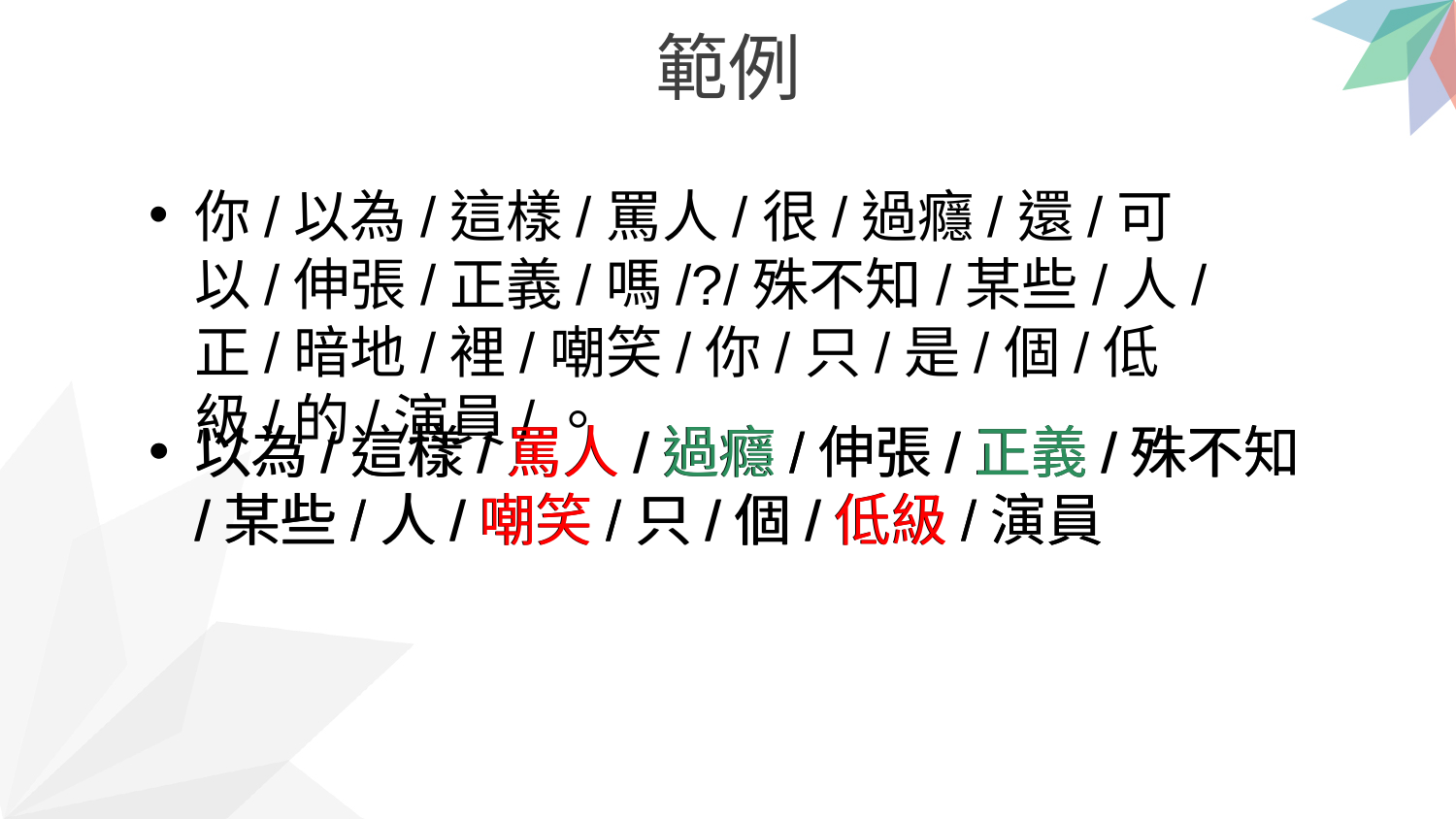

範例
你/以為/這樣/罵人/很/過癮/還/可以/伸張/正義/嗎/?/殊不知/某些/人/正/暗地/裡/嘲笑/你/只/是/個/低級/的/演員/。
以為/這樣/罵人/過癮/伸張/正義/殊不知/某些/人/嘲笑/只/個/低級/演員
以為/這樣/罵人/過癮/伸張/正義/殊不知/某些/人/嘲笑/只/個/低級/演員